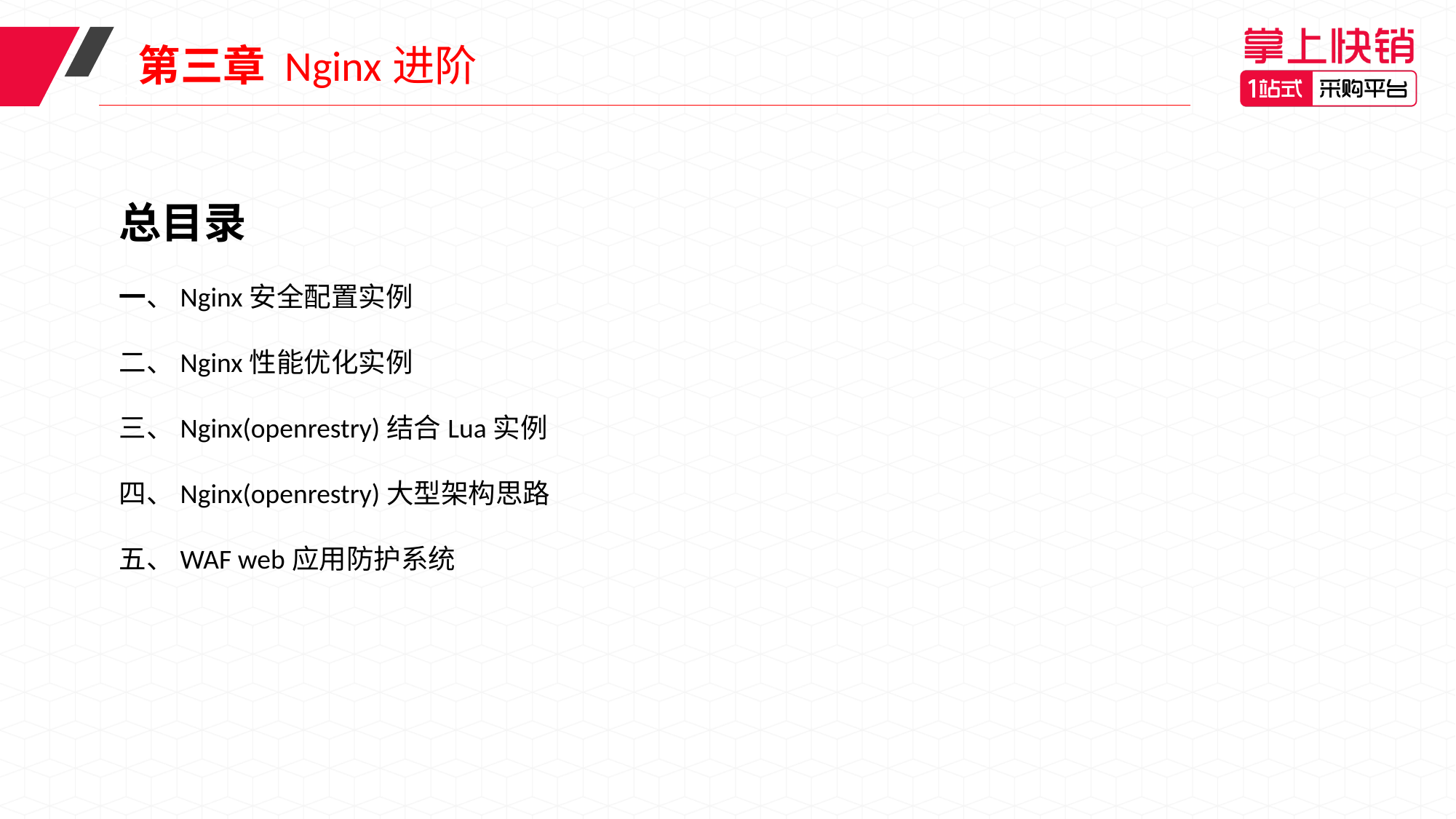

第三章 Nginx进阶

总目录

一、Nginx安全配置实例

二、Nginx性能优化实例

三、Nginx(openrestry)结合Lua实例

四、Nginx(openrestry)大型架构思路

五、WAF web应用防护系统